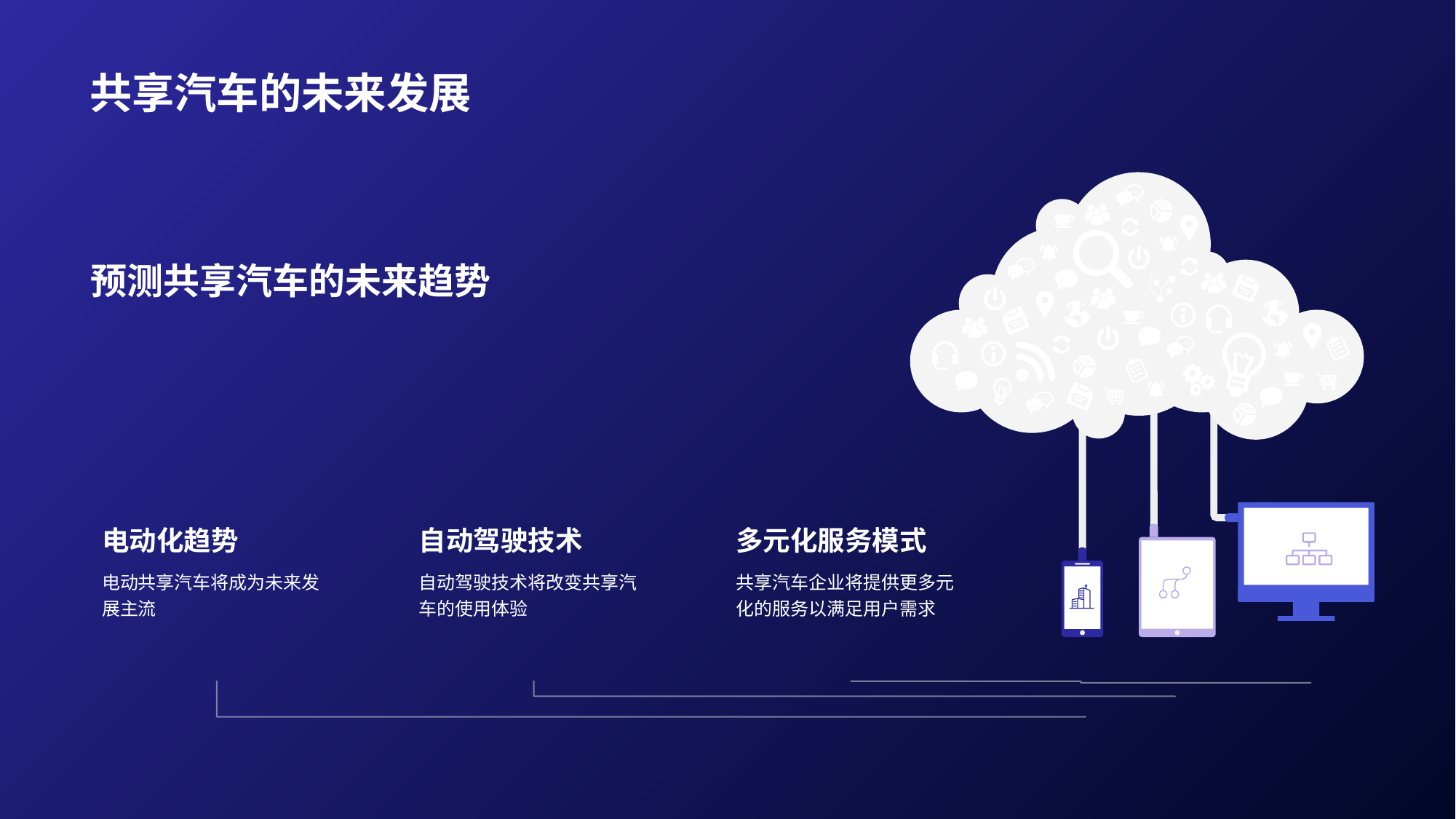

# 共享汽车的未来发展
预测共享汽车的未来趋势

电动化趋势
电动共享汽车将成为未来发展主流
自动驾驶技术
自动驾驶技术将改变共享汽车的使用体验
多元化服务模式
共享汽车企业将提供更多元化的服务以满足用户需求